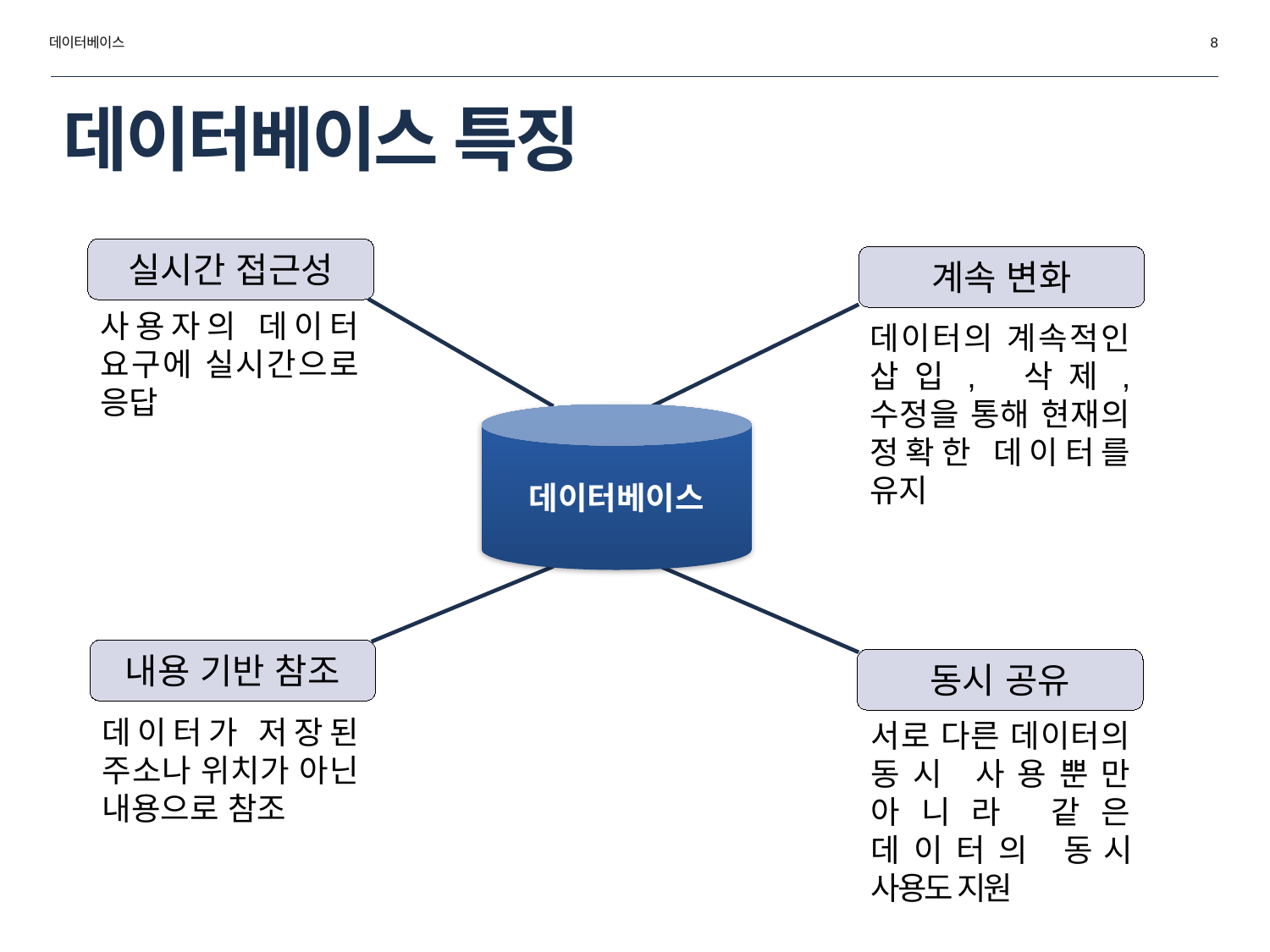

데이터베이스
8
# 데이터베이스 특징
실시간 접근성
계속 변화
사용자의 데이터 요구에 실시간으로 응답
데이터의 계속적인 삽입, 삭제, 수정을 통해 현재의 정확한 데이터를 유지
데이터베이스
내용 기반 참조
동시 공유
데이터가 저장된 주소나 위치가 아닌 내용으로 참조
서로 다른 데이터의 동시 사용뿐만 아니라 같은 데이터의 동시 사용도 지원